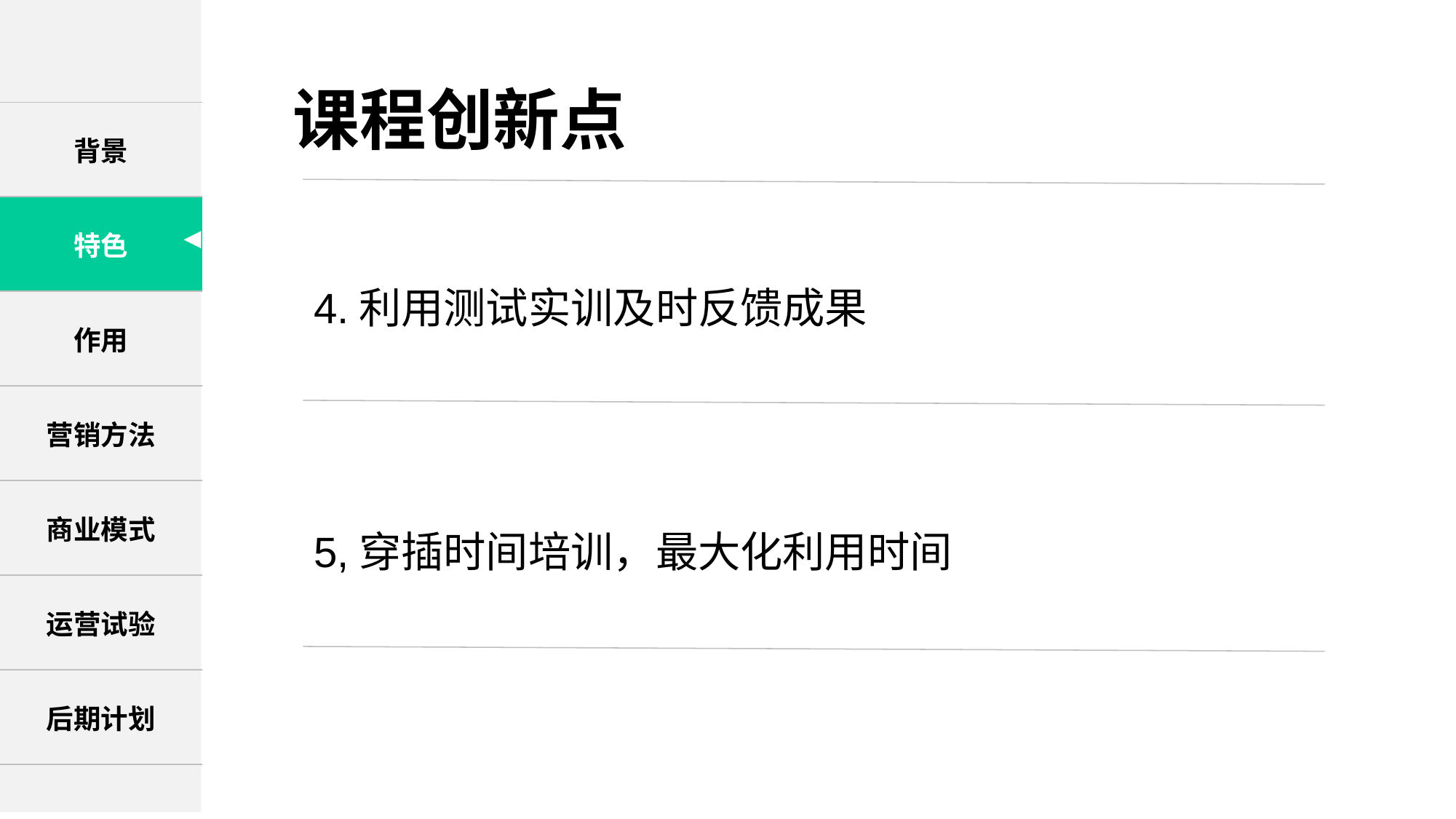

# 课程创新点
| 背景 |
| --- |
| 特色 |
| 作用 |
| 营销方法 |
| 商业模式 |
| 运营试验 |
| 后期计划 |

4.利用测试实训及时反馈成果

5,穿插时间培训，最大化利用时间